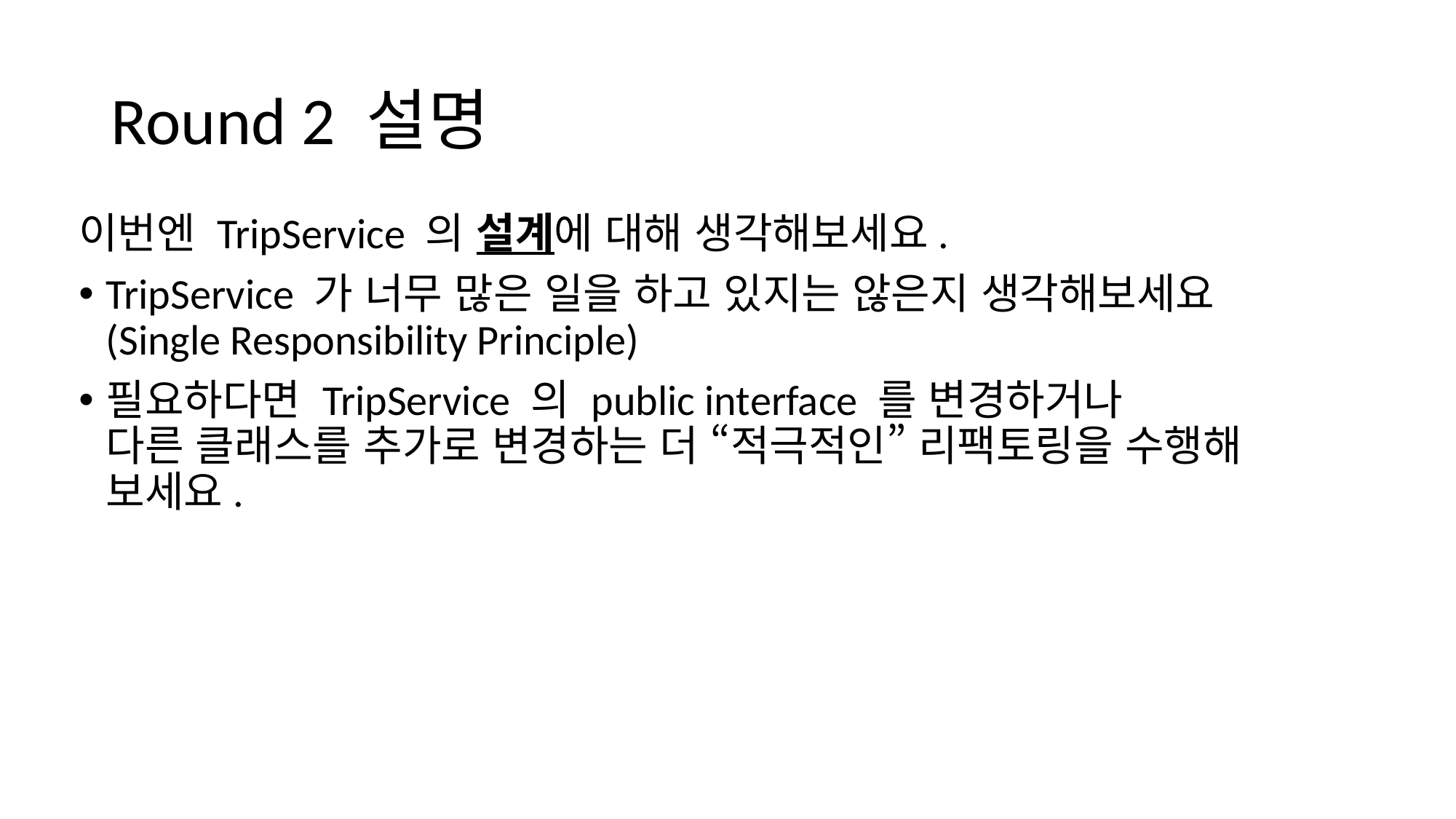

# Round 2 설명
이번엔 TripService 의 설계에 대해 생각해보세요.
TripService 가 너무 많은 일을 하고 있지는 않은지 생각해보세요
(Single Responsibility Principle)
필요하다면 TripService 의 public interface 를 변경하거나
다른 클래스를 추가로 변경하는 더 “적극적인” 리팩토링을 수행해 보세요.